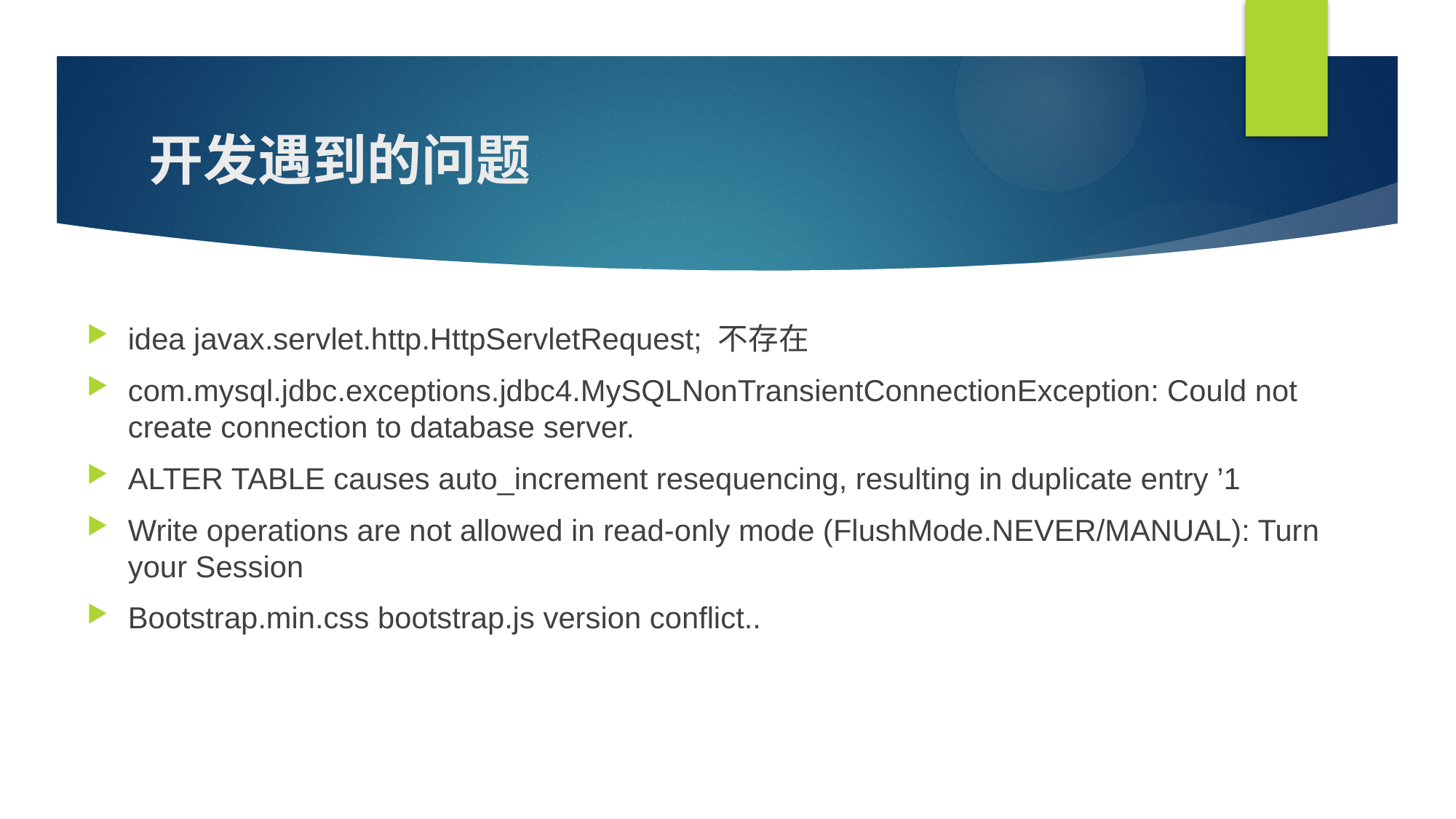

# 开发遇到的问题
idea javax.servlet.http.HttpServletRequest; 不存在
com.mysql.jdbc.exceptions.jdbc4.MySQLNonTransientConnectionException: Could not create connection to database server.
ALTER TABLE causes auto_increment resequencing, resulting in duplicate entry ’1
Write operations are not allowed in read-only mode (FlushMode.NEVER/MANUAL): Turn your Session
Bootstrap.min.css bootstrap.js version conflict..